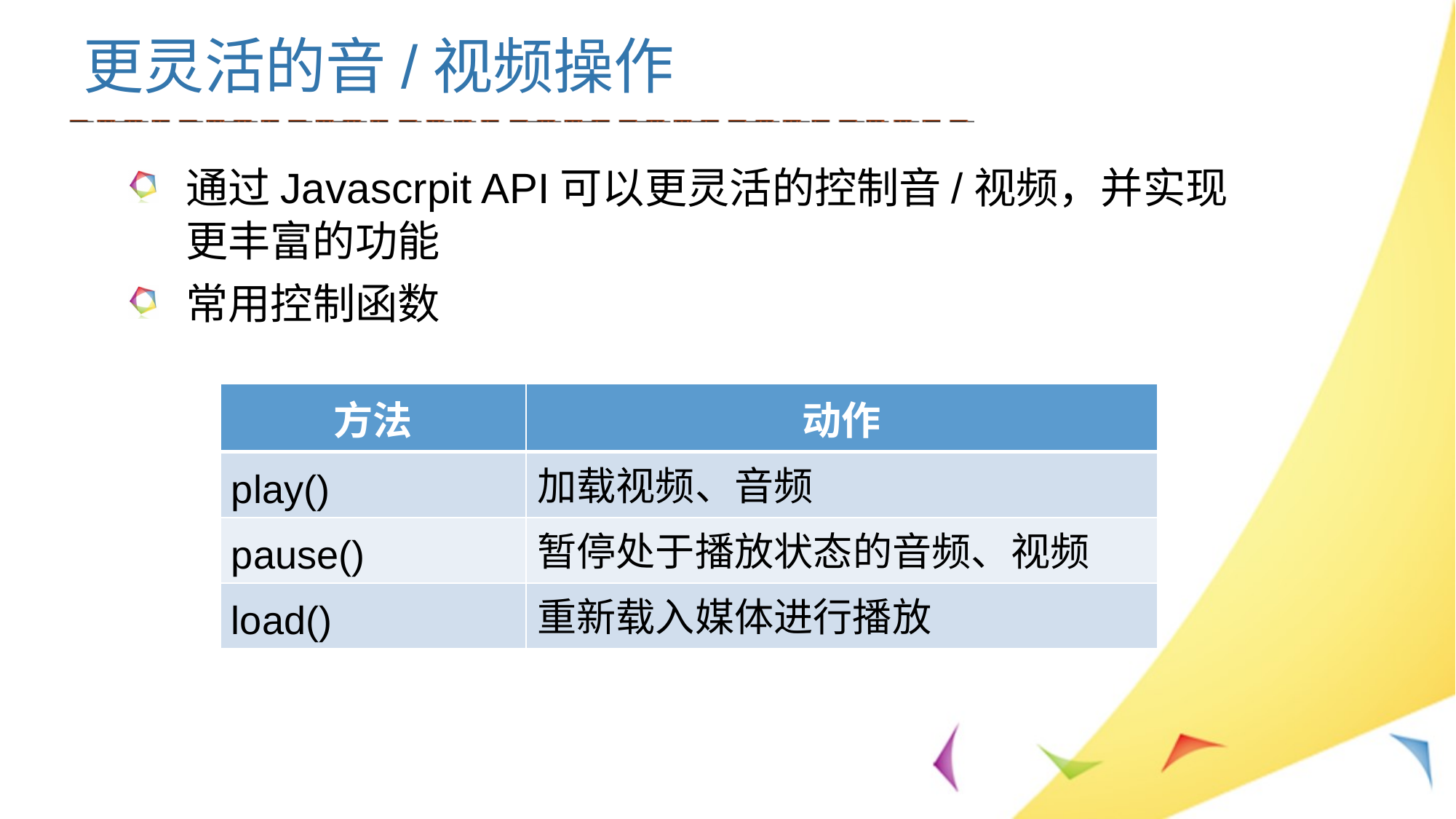

更灵活的音/视频操作
通过Javascrpit API可以更灵活的控制音/视频，并实现更丰富的功能
常用控制函数
| 方法 | 动作 |
| --- | --- |
| play() | 加载视频、音频 |
| pause() | 暂停处于播放状态的音频、视频 |
| load() | 重新载入媒体进行播放 |